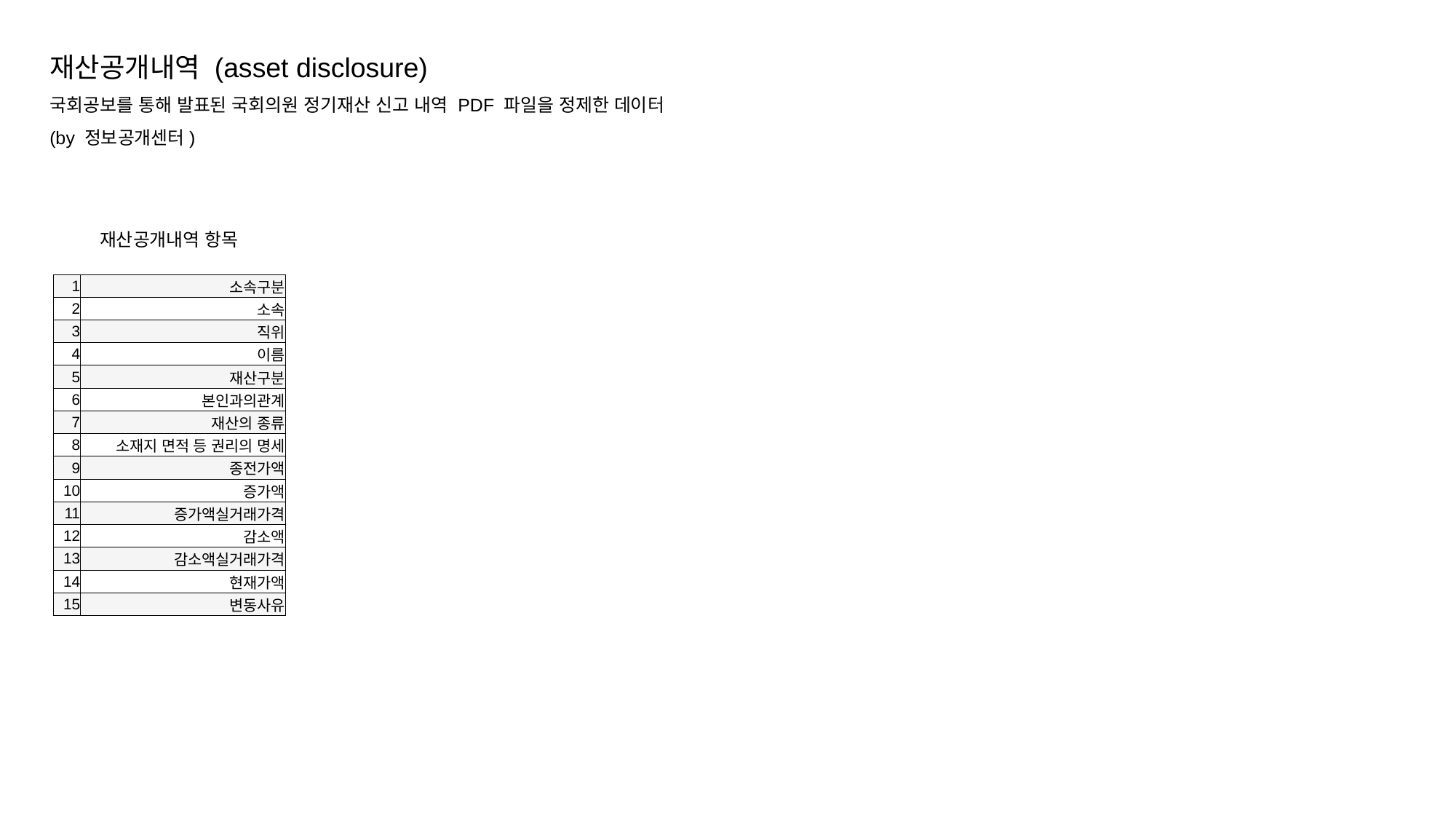

재산공개내역 (asset disclosure)
국회공보를 통해 발표된 국회의원 정기재산 신고 내역 PDF 파일을 정제한 데이터
(by 정보공개센터)
재산공개내역 항목
| 1 | 소속구분 |
| --- | --- |
| 2 | 소속 |
| 3 | 직위 |
| 4 | 이름 |
| 5 | 재산구분 |
| 6 | 본인과의관계 |
| 7 | 재산의 종류 |
| 8 | 소재지 면적 등 권리의 명세 |
| 9 | 종전가액 |
| 10 | 증가액 |
| 11 | 증가액실거래가격 |
| 12 | 감소액 |
| 13 | 감소액실거래가격 |
| 14 | 현재가액 |
| 15 | 변동사유 |